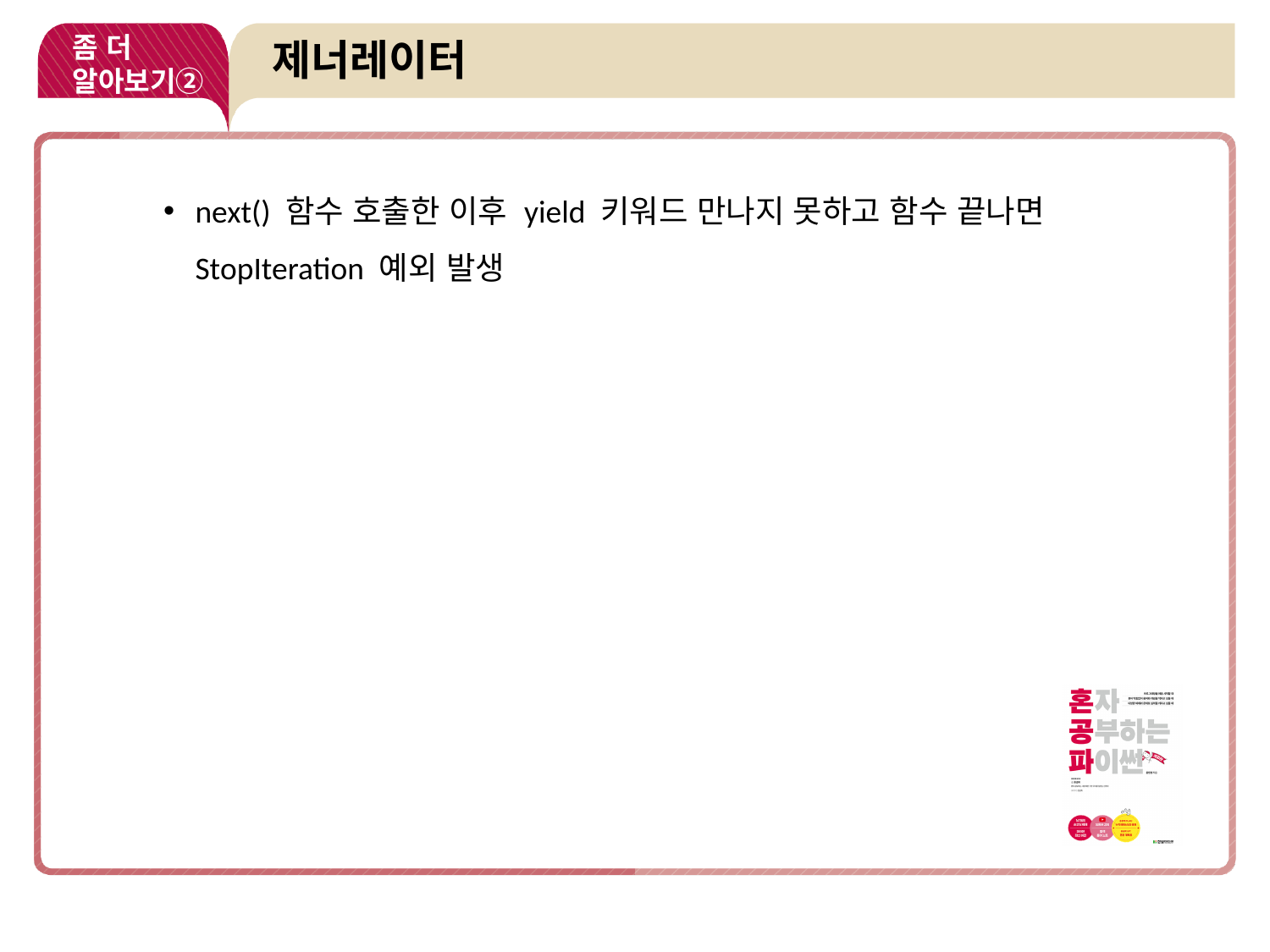

좀 더
알아보기②
# 제너레이터
next() 함수 호출한 이후 yield 키워드 만나지 못하고 함수 끝나면 StopIteration 예외 발생